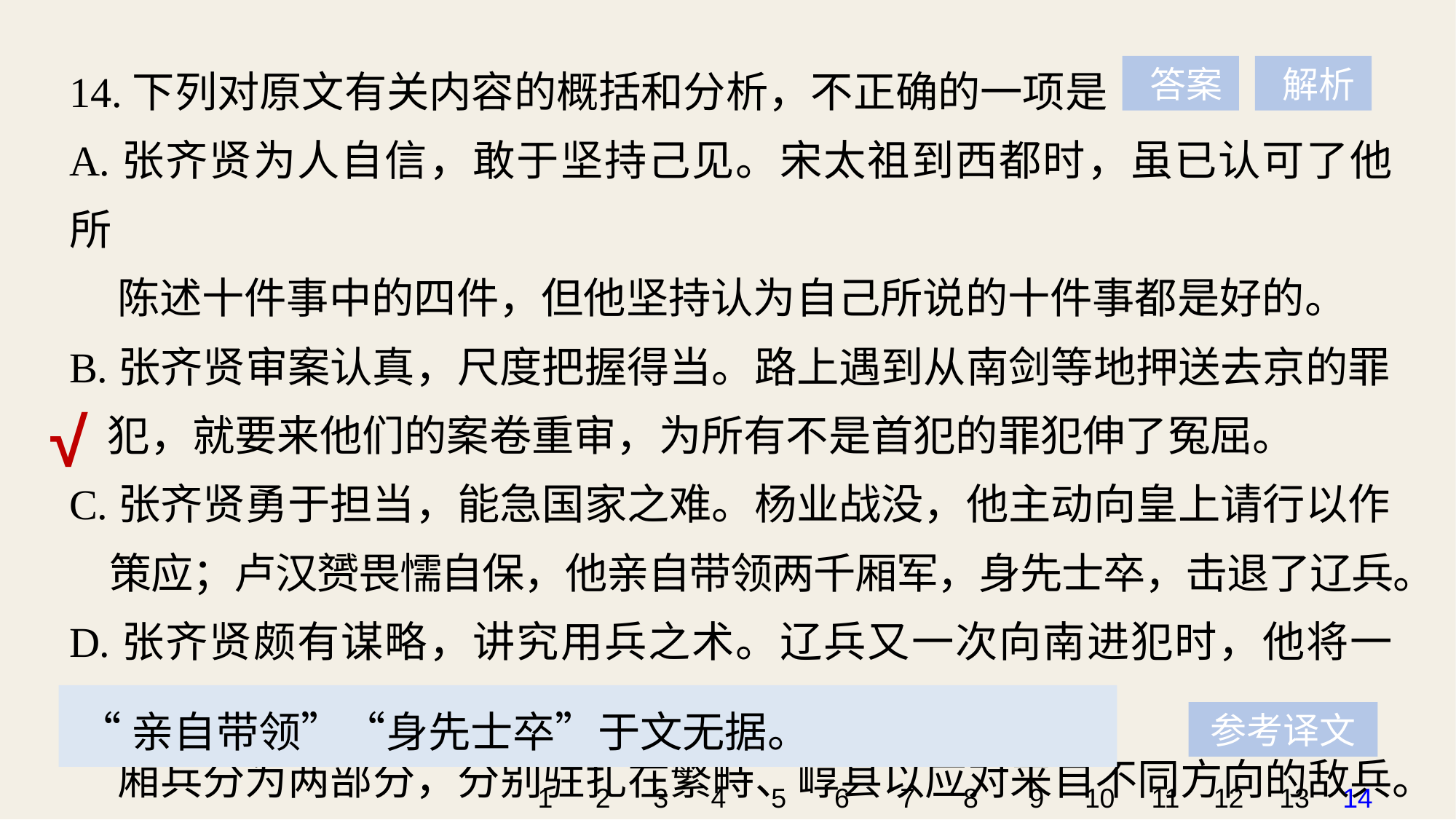

14.下列对原文有关内容的概括和分析，不正确的一项是
A.张齐贤为人自信，敢于坚持己见。宋太祖到西都时，虽已认可了他所
    陈述十件事中的四件，但他坚持认为自己所说的十件事都是好的。
B.张齐贤审案认真，尺度把握得当。路上遇到从南剑等地押送去京的罪
   犯，就要来他们的案卷重审，为所有不是首犯的罪犯伸了冤屈。
C.张齐贤勇于担当，能急国家之难。杨业战没，他主动向皇上请行以作
   策应；卢汉赟畏懦自保，他亲自带领两千厢军，身先士卒，击退了辽兵。
D.张齐贤颇有谋略，讲究用兵之术。辽兵又一次向南进犯时，他将一千
    厢兵分为两部分，分别驻扎在繁畤、崞县以应对来自不同方向的敌兵。
 答案
 解析
√
“亲自带领”“身先士卒”于文无据。

参考译文
1
2
3
4
5
6
7
8
9
10
11
12
13
14